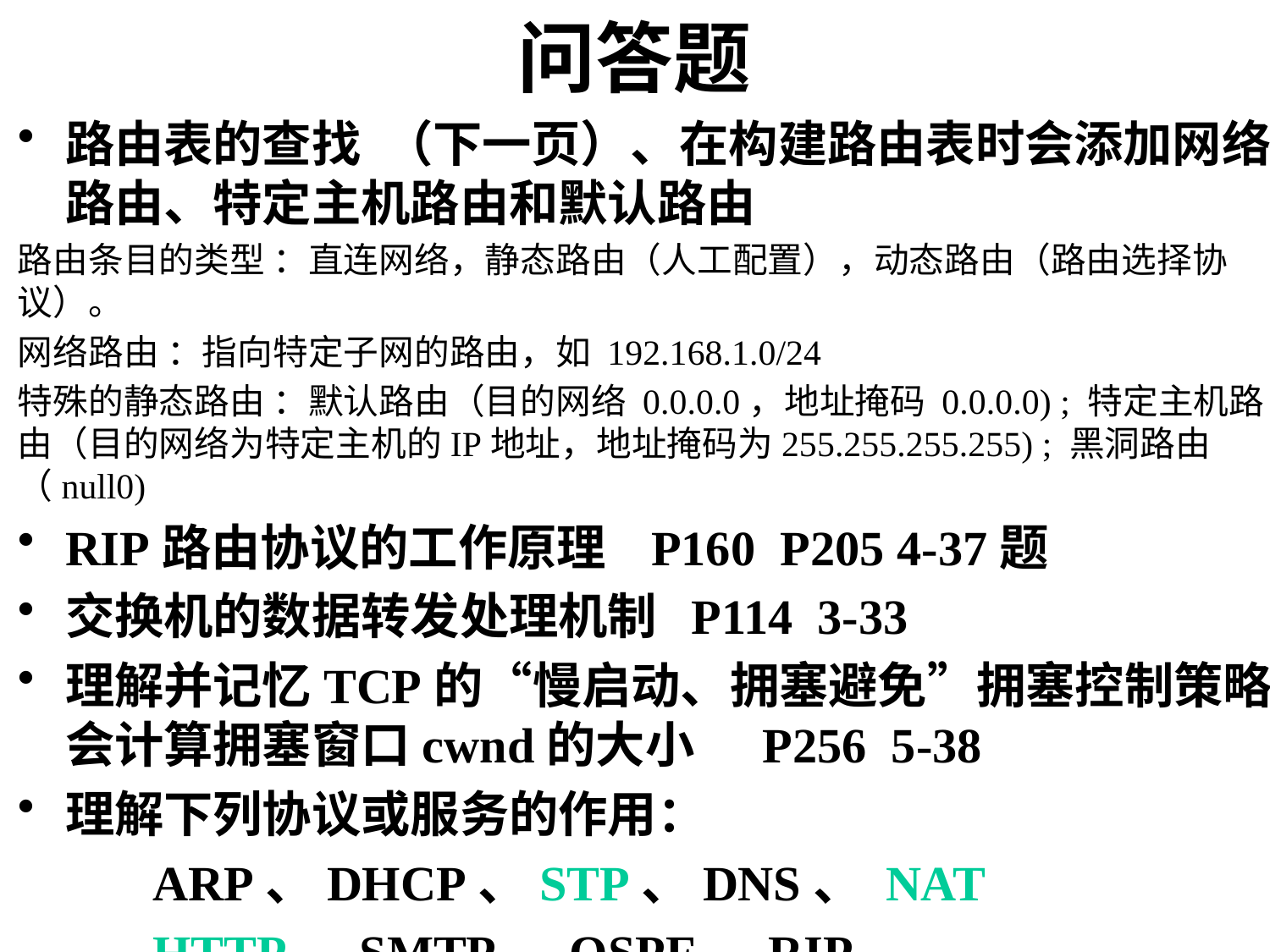

# 问答题
路由表的查找  （下一页）、在构建路由表时会添加网络路由、特定主机路由和默认路由
路由条目的类型 ：直连网络，静态路由（人工配置），动态路由（路由选择协议）。
网络路由 ：指向特定子网的路由，如 192.168.1.0/24
特殊的静态路由 ：默认路由（目的网络 0.0.0.0，地址掩码 0.0.0.0) ; 特定主机路由（目的网络为特定主机的IP地址，地址掩码为255.255.255.255) ; 黑洞路由（null0)
RIP路由协议的工作原理   P160  P205 4-37题
交换机的数据转发处理机制  P114  3-33
理解并记忆TCP的“慢启动、拥塞避免”拥塞控制策略，会计算拥塞窗口cwnd的大小     P256  5-38
理解下列协议或服务的作用：
           ARP、DHCP、STP、DNS、 NAT
           HTTP、SMTP、OSPF、RIP